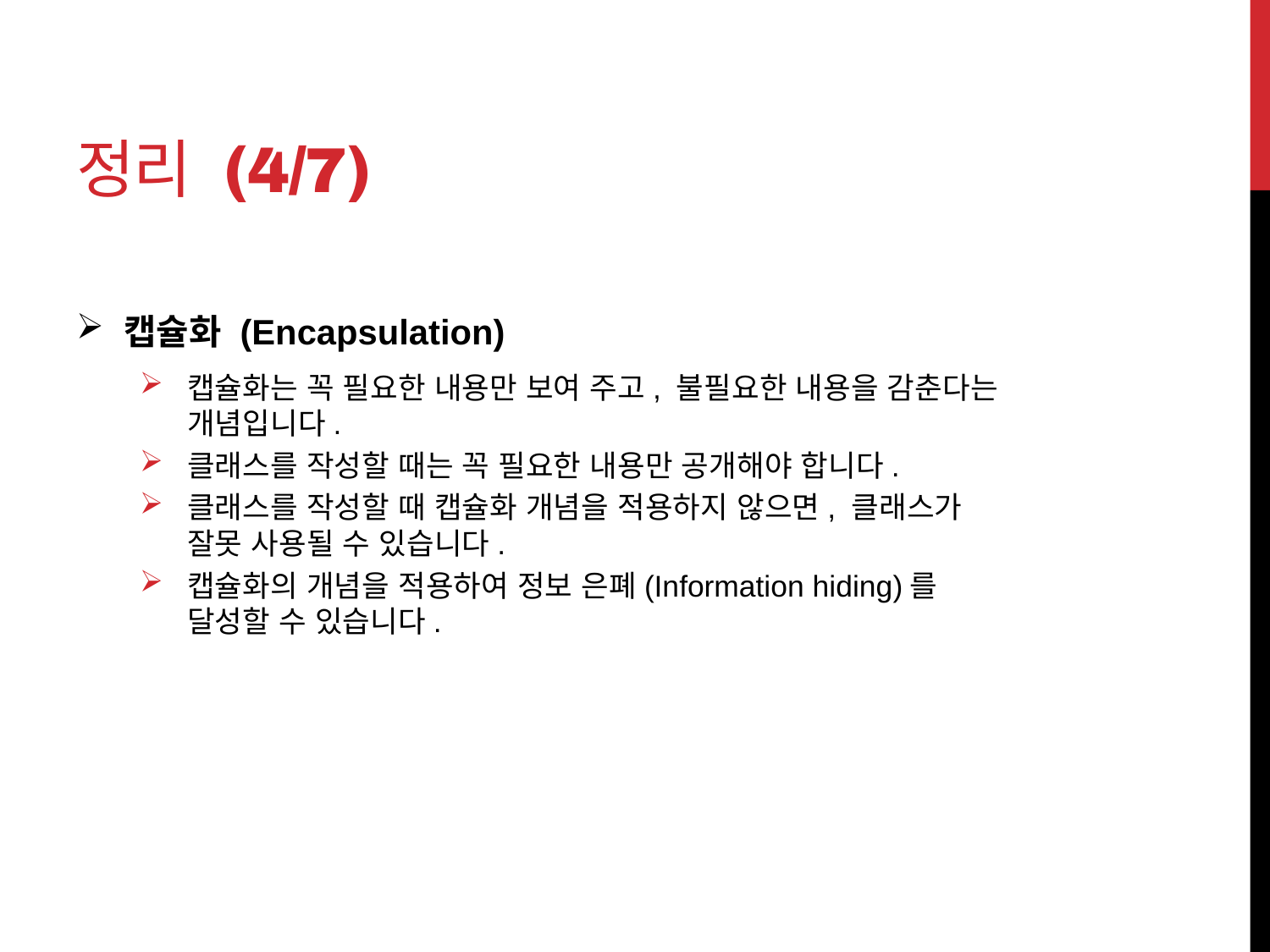

# 정리 (4/7)

캡슐화 (Encapsulation)
캡슐화는 꼭 필요한 내용만 보여 주고, 불필요한 내용을 감춘다는
개념입니다.
클래스를 작성할 때는 꼭 필요한 내용만 공개해야 합니다.
클래스를 작성할 때 캡슐화 개념을 적용하지 않으면, 클래스가
잘못 사용될 수 있습니다.
캡슐화의 개념을 적용하여 정보 은폐(Information hiding)를
달성할 수 있습니다.